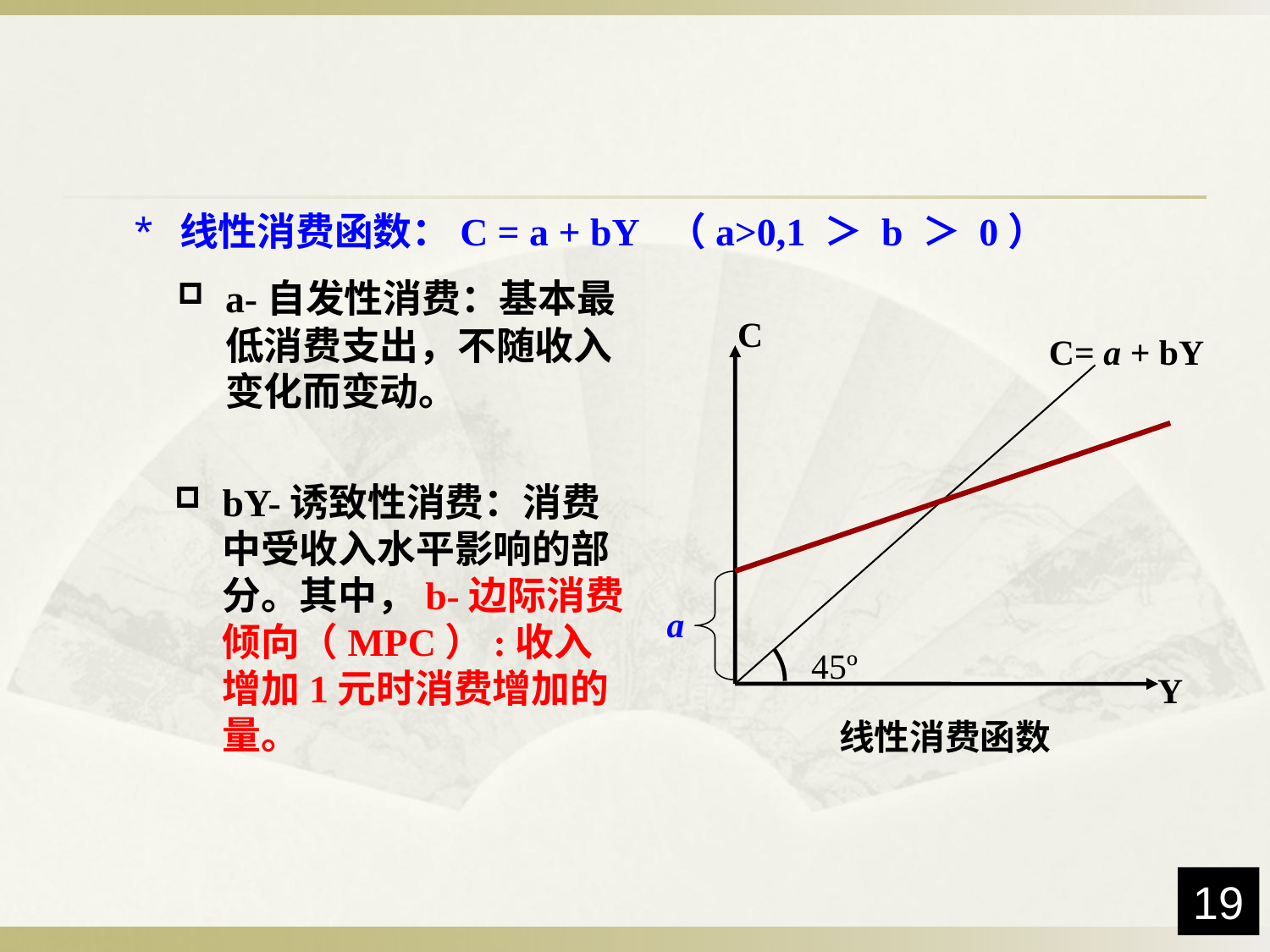

线性消费函数：C = a + bY  （a>0,1 ＞ b ＞ 0）
a-自发性消费：基本最低消费支出，不随收入变化而变动。
C
C= a + bY

a
45º

Y

线性消费函数
bY-诱致性消费：消费中受收入水平影响的部分。其中，b-边际消费倾向（MPC）:收入增加1元时消费增加的量。
19